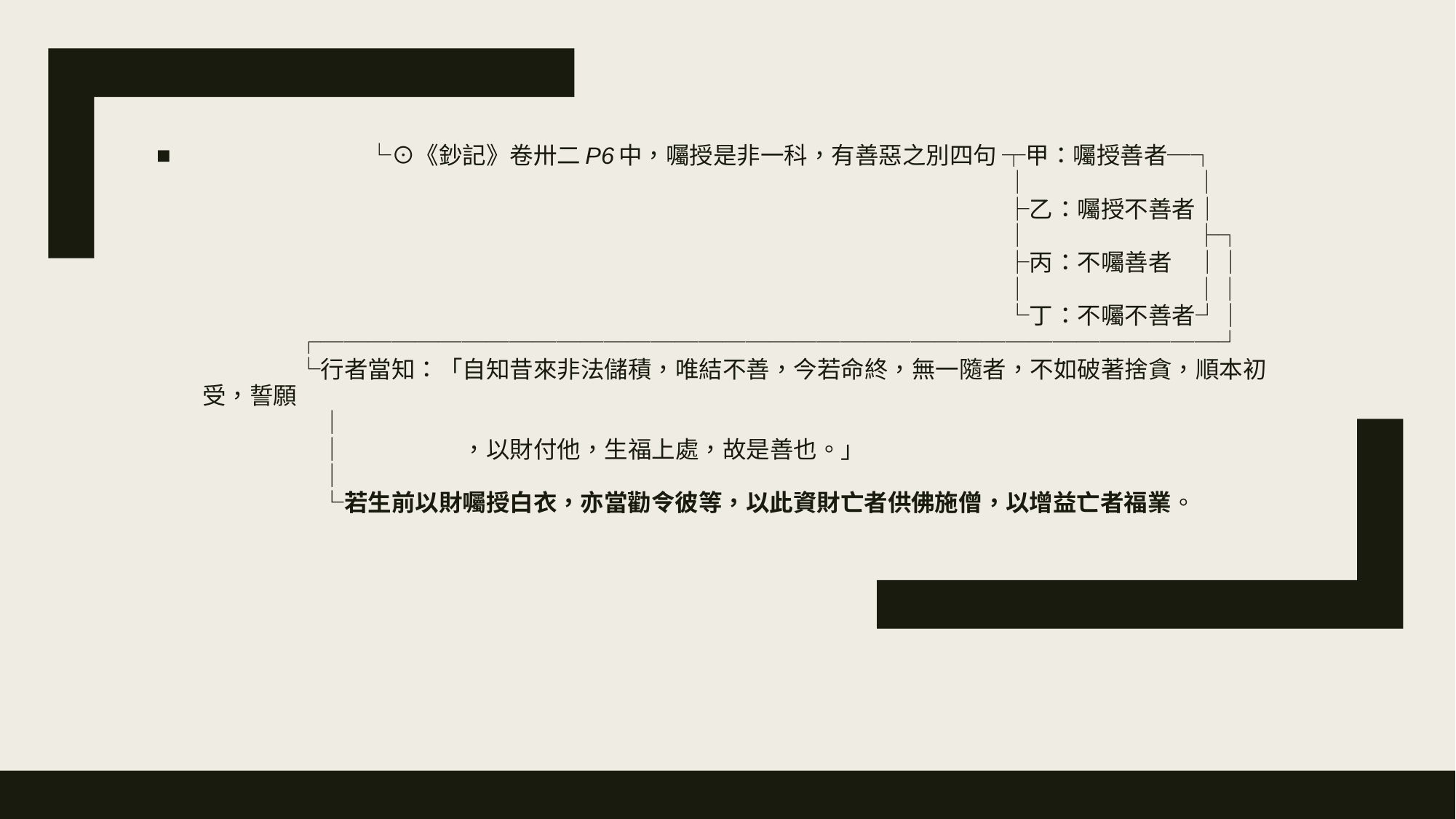

└⊙《鈔記》卷卅二P6中，囑授是非一科，有善惡之別四句 ┬甲：囑授善者─┐
　　　　　　　　　　　　　　　　　　　　　　　　　　　　　　　　　　│　　　　　　　│
　　　　　　　　　　　　　　　　　　　　　　　　　　　　　　　　　　├乙：囑授不善者│
　　　　　　　　　　　　　　　　　　　　　　　　　　　　　　　　　　│　　　　　　　├┐
　　　　　　　　　　　　　　　　　　　　　　　　　　　　　　　　　　├丙：不囑善者　││
　　　　　　　　　　　　　　　　　　　　　　　　　　　　　　　　　　│　　　　　　　││
　　　　　　　　　　　　　　　　　　　　　　　　　　　　　　　　　　└丁：不囑不善者┘│
　　　　┌──────────────────────────────────────┘
　　　　└行者當知：「自知昔來非法儲積，唯結不善，今若命終，無一隨者，不如破著捨貪，順本初受，誓願
　　　　　│　　　　　
　　　　　│　　　　　，以財付他，生福上處，故是善也。」
　　　　　│
　　　　　└若生前以財囑授白衣，亦當勸令彼等，以此資財亡者供佛施僧，以增益亡者福業。

#